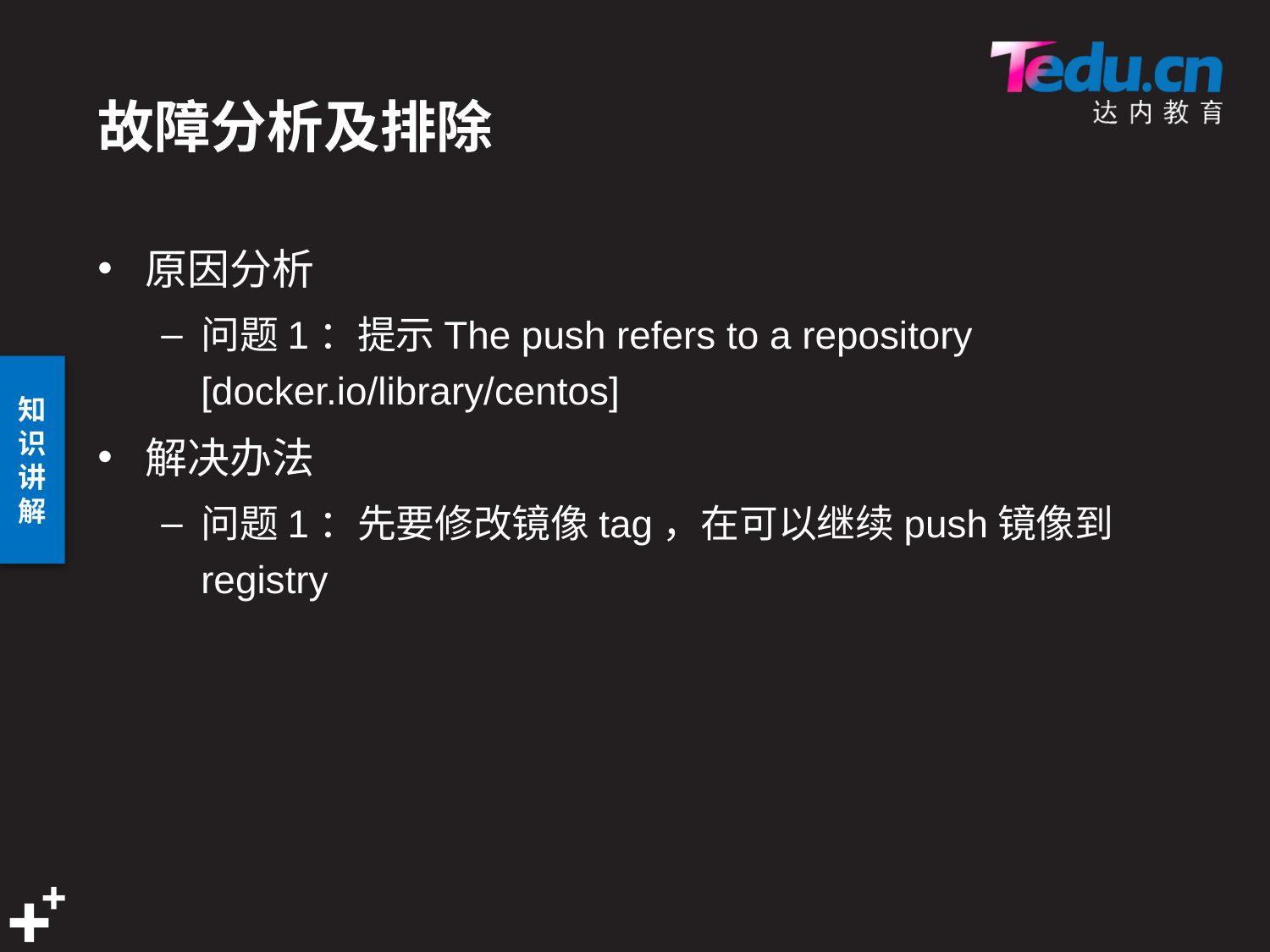

# 故障分析及排除
原因分析
问题1：提示The push refers to a repository [docker.io/library/centos]
解决办法
问题1：先要修改镜像tag，在可以继续push镜像到registry